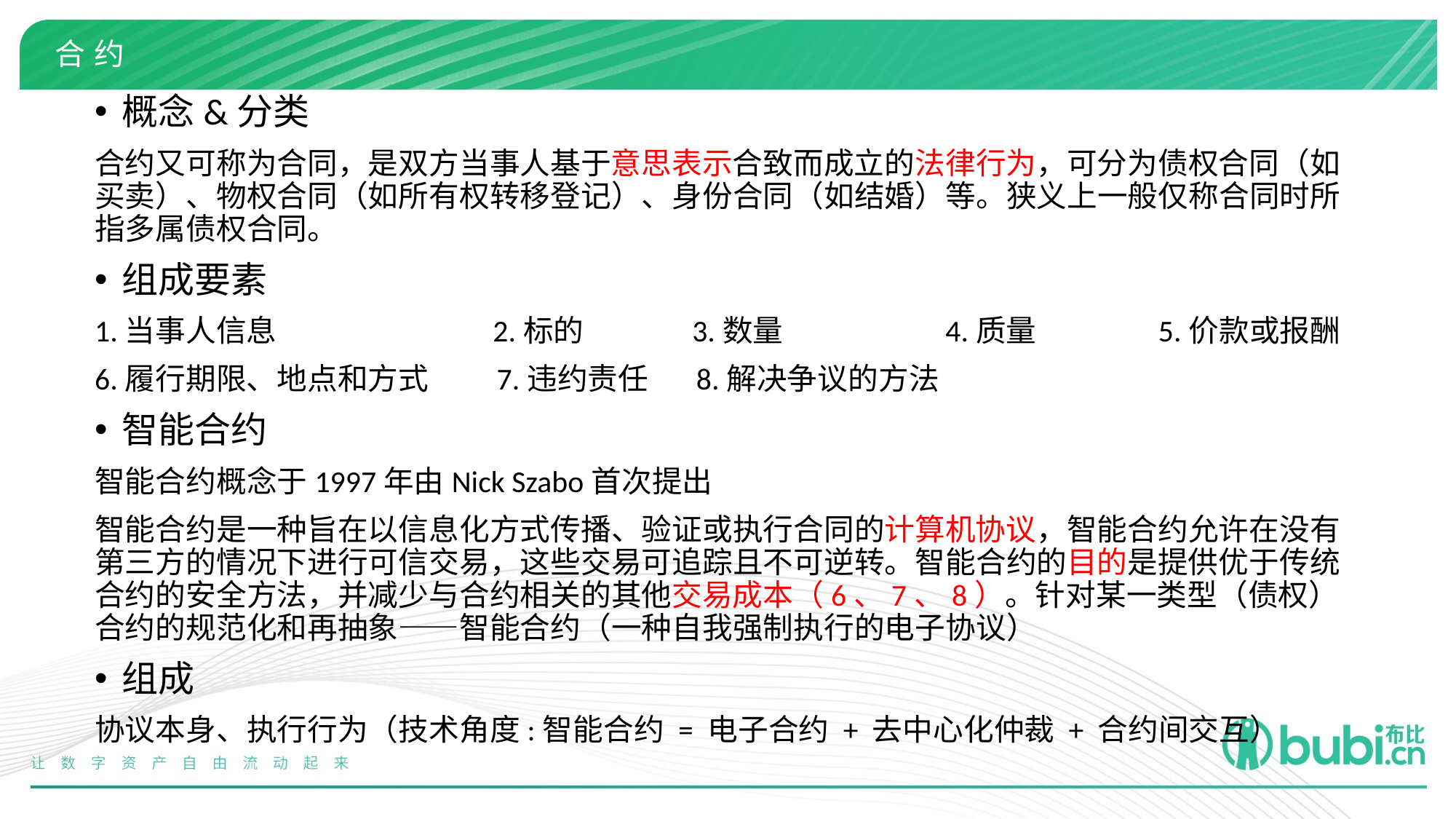

# 合约
概念&分类
合约又可称为合同，是双方当事人基于意思表示合致而成立的法律行为，可分为债权合同（如买卖）、物权合同（如所有权转移登记）、身份合同（如结婚）等。狭义上一般仅称合同时所指多属债权合同。
组成要素
1.当事人信息                               2.标的               3.数量                       4.质量                 5.价款或报酬
6.履行期限、地点和方式         7.违约责任      8.解决争议的方法
智能合约
智能合约概念于1997年由Nick Szabo首次提出
智能合约是一种旨在以信息化方式传播、验证或执行合同的计算机协议，智能合约允许在没有第三方的情况下进行可信交易，这些交易可追踪且不可逆转。智能合约的目的是提供优于传统合约的安全方法，并减少与合约相关的其他交易成本（6、7、8）。针对某一类型（债权）合约的规范化和再抽象——智能合约（一种自我强制执行的电子协议）
组成
协议本身、执行行为（技术角度:智能合约 = 电子合约 + 去中心化仲裁 + 合约间交互）